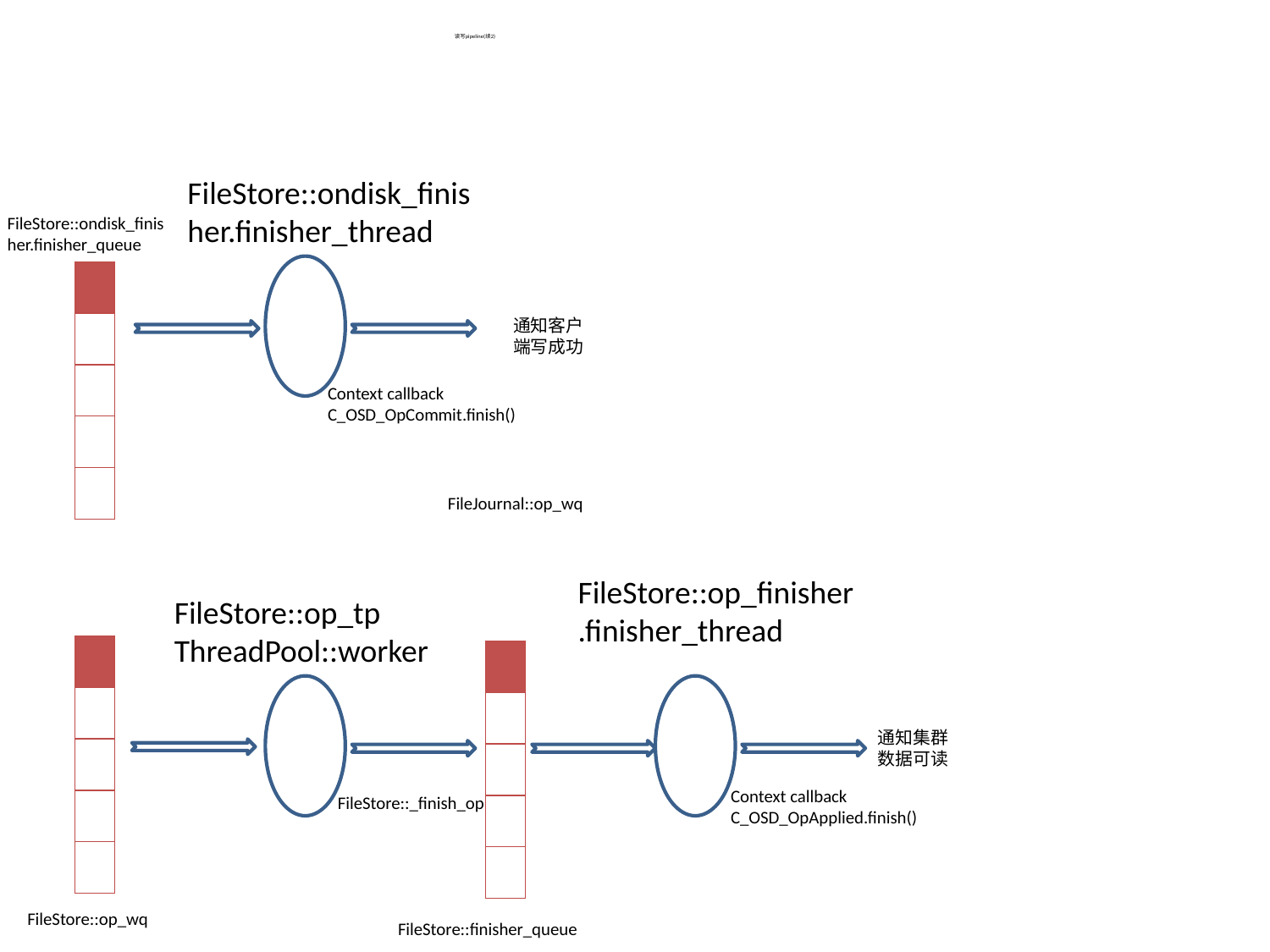

# 读写pipeline(续2)
FileStore::ondisk_finisher.finisher_thread
FileStore::ondisk_finisher.finisher_queue

|  |
| --- |
|  |
|  |
|  |
|  |
通知客户端写成功

Context callback C_OSD_OpCommit.finish()
FileJournal::op_wq
FileStore::op_finisher.finisher_thread
FileStore::op_tp ThreadPool::worker
|  |
| --- |
|  |
|  |
|  |
|  |
|  |
| --- |
|  |
|  |
|  |
|  |

通知集群数据可读

Context callback C_OSD_OpApplied.finish()
FileStore::_finish_op
FileStore::op_wq
FileStore::finisher_queue